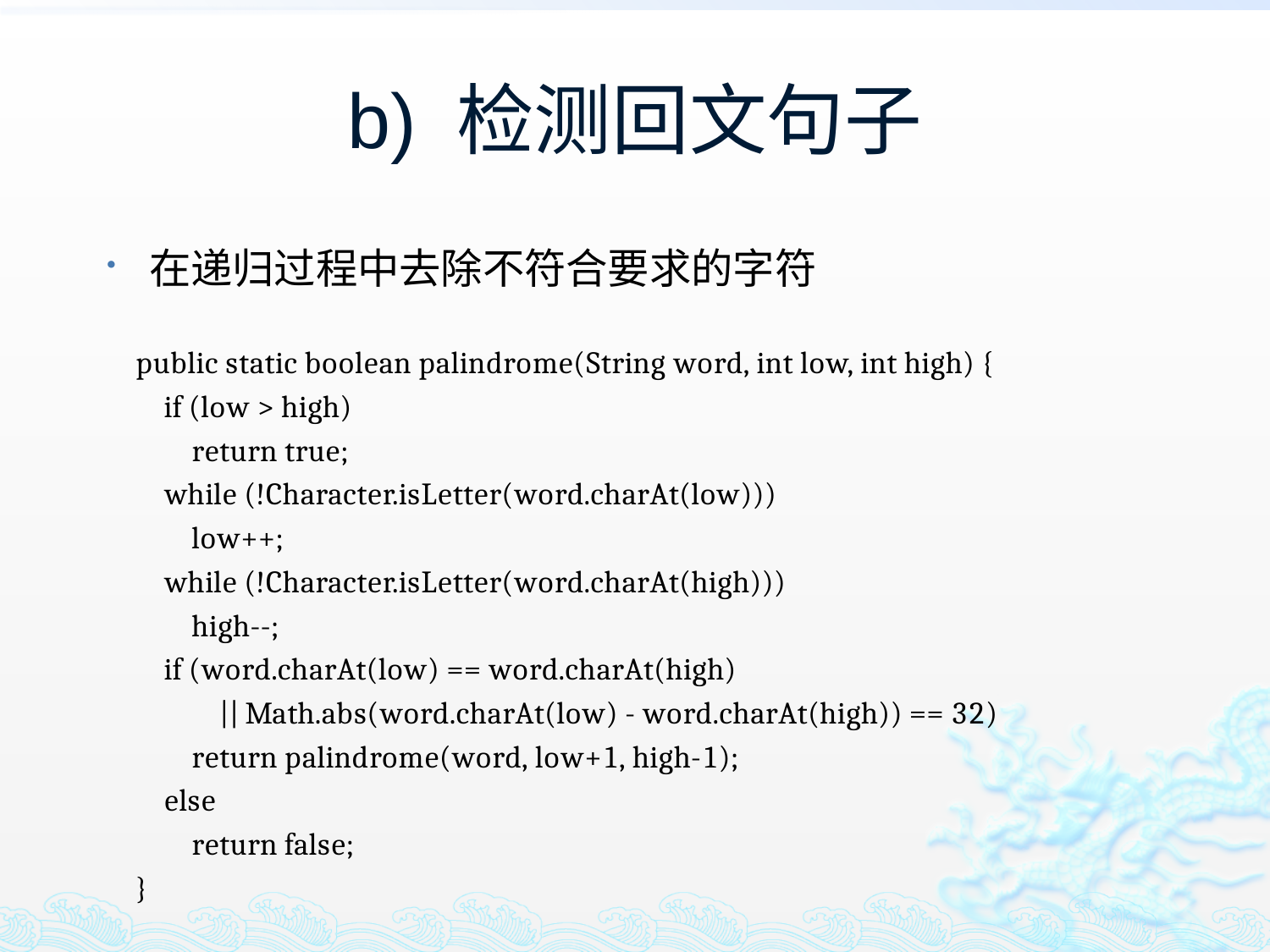

# b) 检测回文句子
在递归过程中去除不符合要求的字符

    public static boolean palindrome(String word, int low, int high) {
        if (low > high)
            return true;
        while (!Character.isLetter(word.charAt(low)))
            low++;
        while (!Character.isLetter(word.charAt(high)))
            high--;
        if (word.charAt(low) == word.charAt(high)
                || Math.abs(word.charAt(low) - word.charAt(high)) == 32)
            return palindrome(word, low+1, high-1);
        else
            return false;
    }